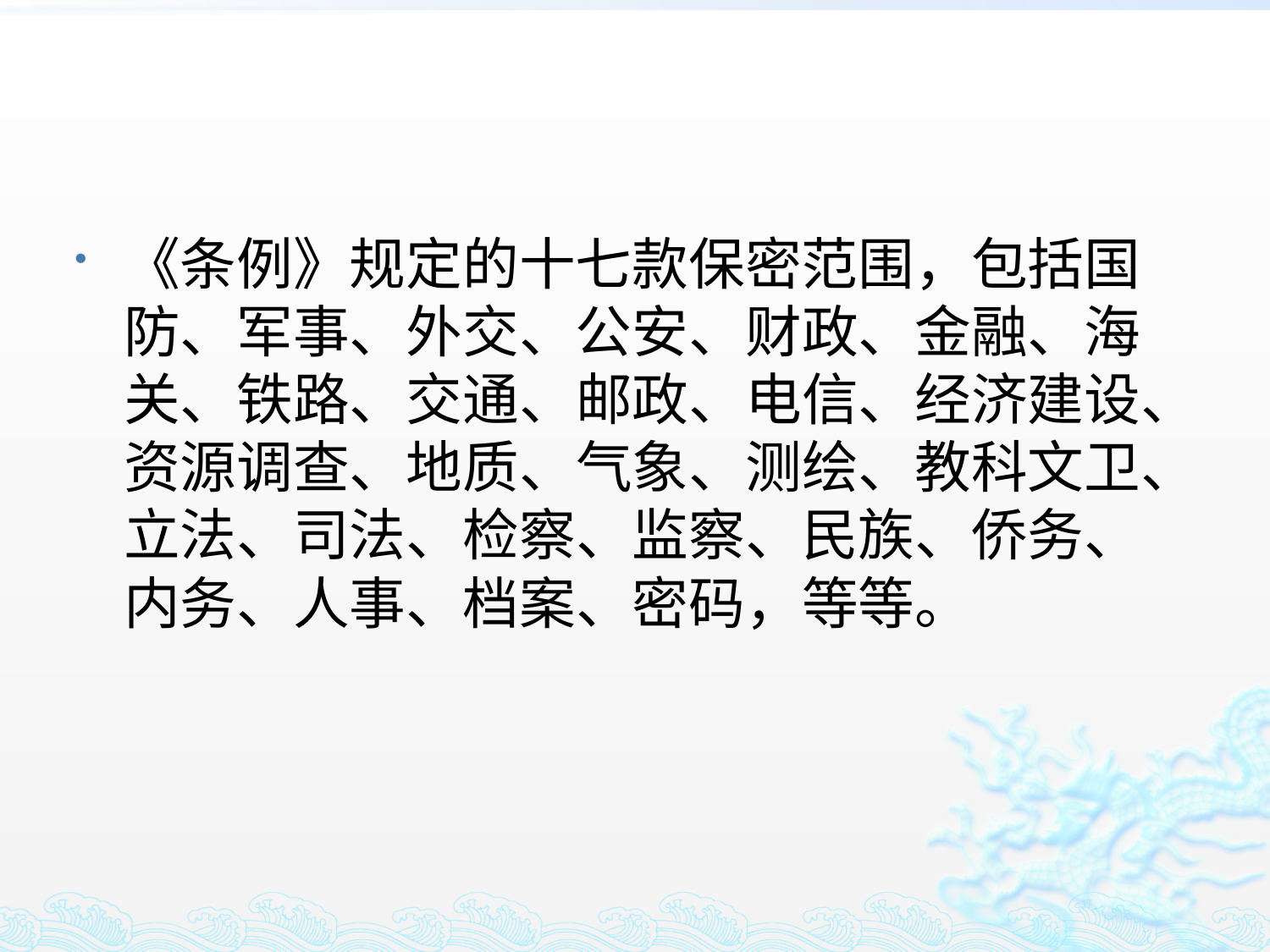

#
《条例》规定的十七款保密范围，包括国防、军事、外交、公安、财政、金融、海关、铁路、交通、邮政、电信、经济建设、资源调查、地质、气象、测绘、教科文卫、立法、司法、检察、监察、民族、侨务、内务、人事、档案、密码，等等。